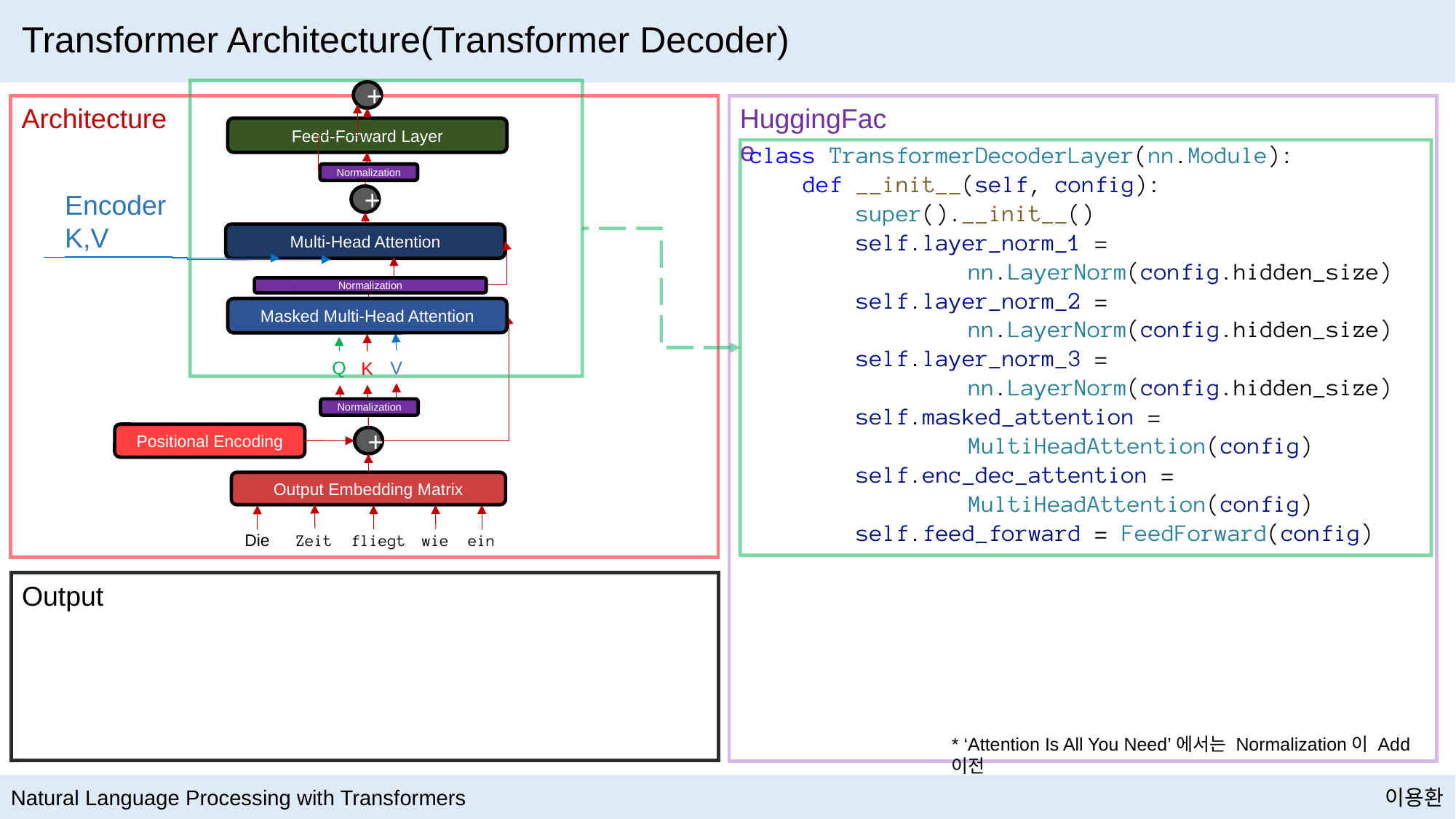

# Transformer Architecture(Transformer Decoder)

+

Architecture
HuggingFace

Feed-Forward Layer
class TransformerDecoderLayer(nn.Module):
    def __init__(self, config):
        super().__init__()
        self.layer_norm_1 =
		nn.LayerNorm(config.hidden_size)
        self.layer_norm_2 =
		nn.LayerNorm(config.hidden_size)
        self.layer_norm_3 =
		nn.LayerNorm(config.hidden_size)
        self.masked_attention =
		MultiHeadAttention(config)
        self.enc_dec_attention =
		MultiHeadAttention(config)
        self.feed_forward = FeedForward(config)

Normalization
Encoder K,V
+
Multi-Head Attention
Normalization
Masked Multi-Head Attention
Q
V
K
Normalization
Positional Encoding
+
Output Embedding Matrix
Die
Zeit
fliegt
wie
ein

Output
* ‘Attention Is All You Need’에서는 Normalization이 Add 이전